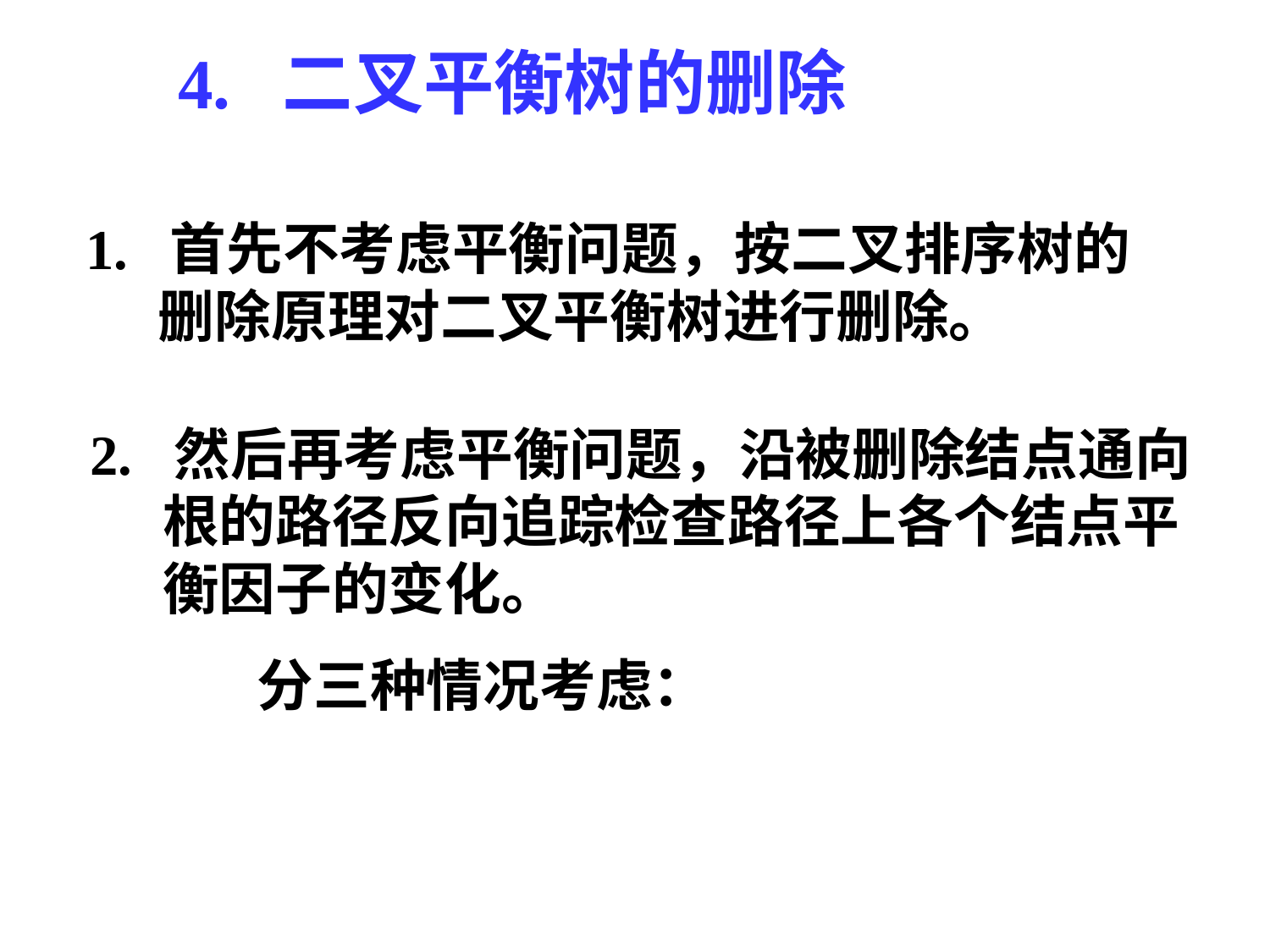

4.  二叉平衡树的删除
 1.  首先不考虑平衡问题，按二叉排序树的删除原理对二叉平衡树进行删除。
 2.  然后再考虑平衡问题，沿被删除结点通向根的路径反向追踪检查路径上各个结点平衡因子的变化。
             分三种情况考虑：